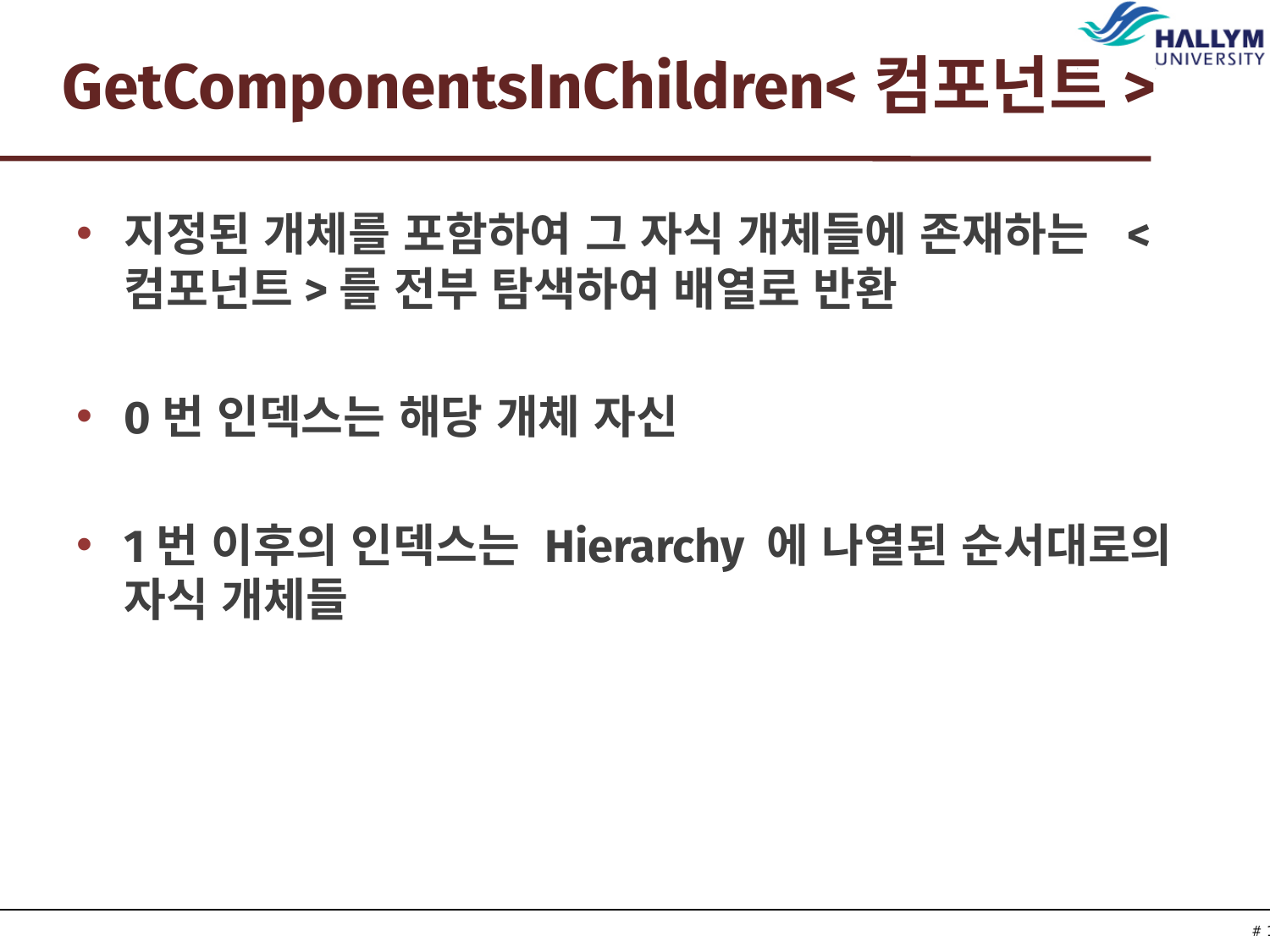

# GetComponentsInChildren<컴포넌트>
지정된 개체를 포함하여 그 자식 개체들에 존재하는  <컴포넌트>를 전부 탐색하여 배열로 반환

0번 인덱스는 해당 개체 자신

1번 이후의 인덱스는 Hierarchy 에 나열된 순서대로의 자식 개체들